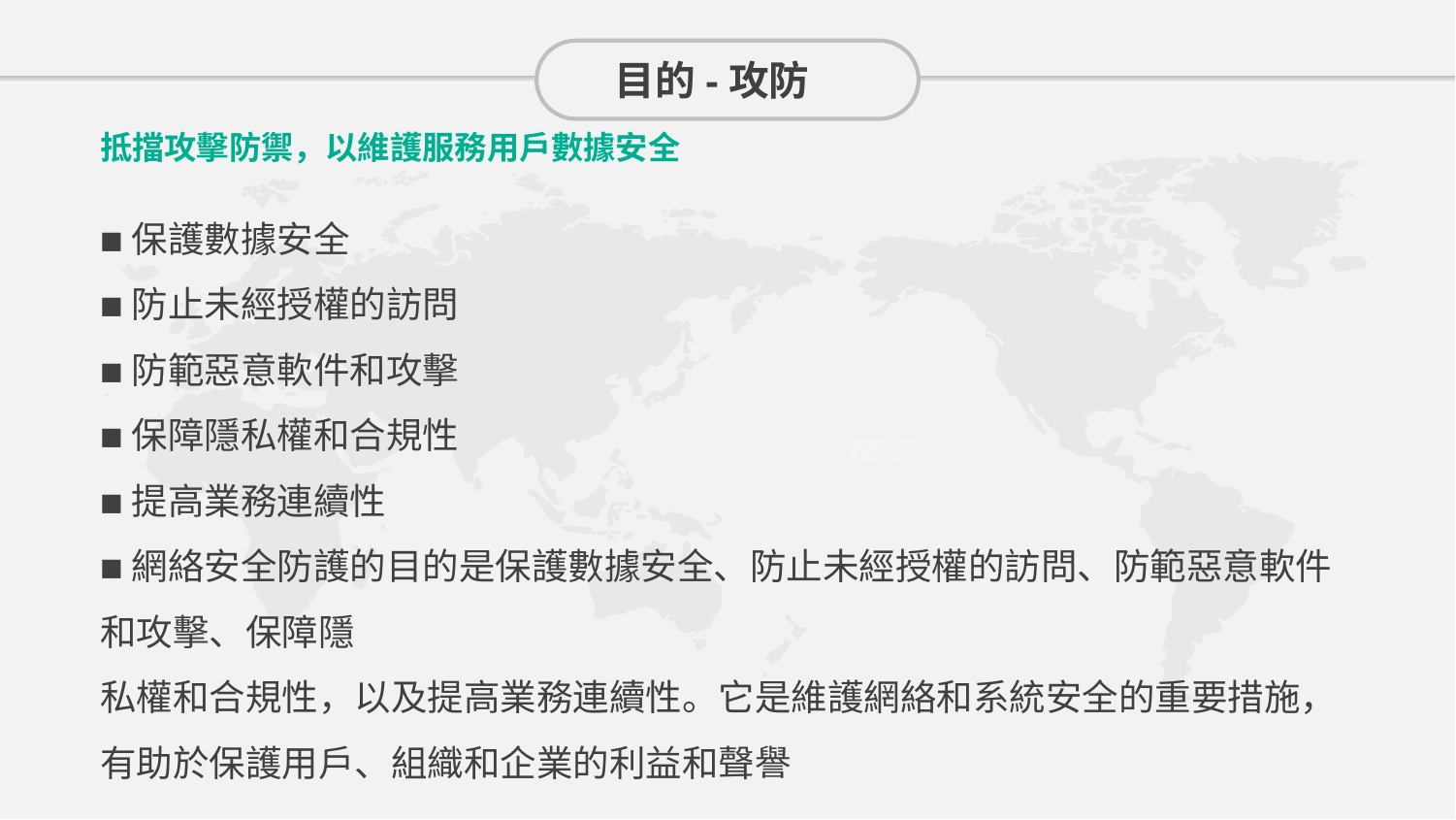

目的-攻防

抵擋攻擊防禦，以維護服務用戶數據安全

◼️保護數據安全
◼️防止未經授權的訪問
◼️防範惡意軟件和攻擊
◼️保障隱私權和合規性
◼️提高業務連續性
◼網絡安全防護的目的是保護數據安全、防止未經授權的訪問、防範惡意軟件和攻擊、保障隱
私權和合規性，以及提高業務連續性。它是維護網絡和系統安全的重要措施，有助於保護用戶、組織和企業的利益和聲譽